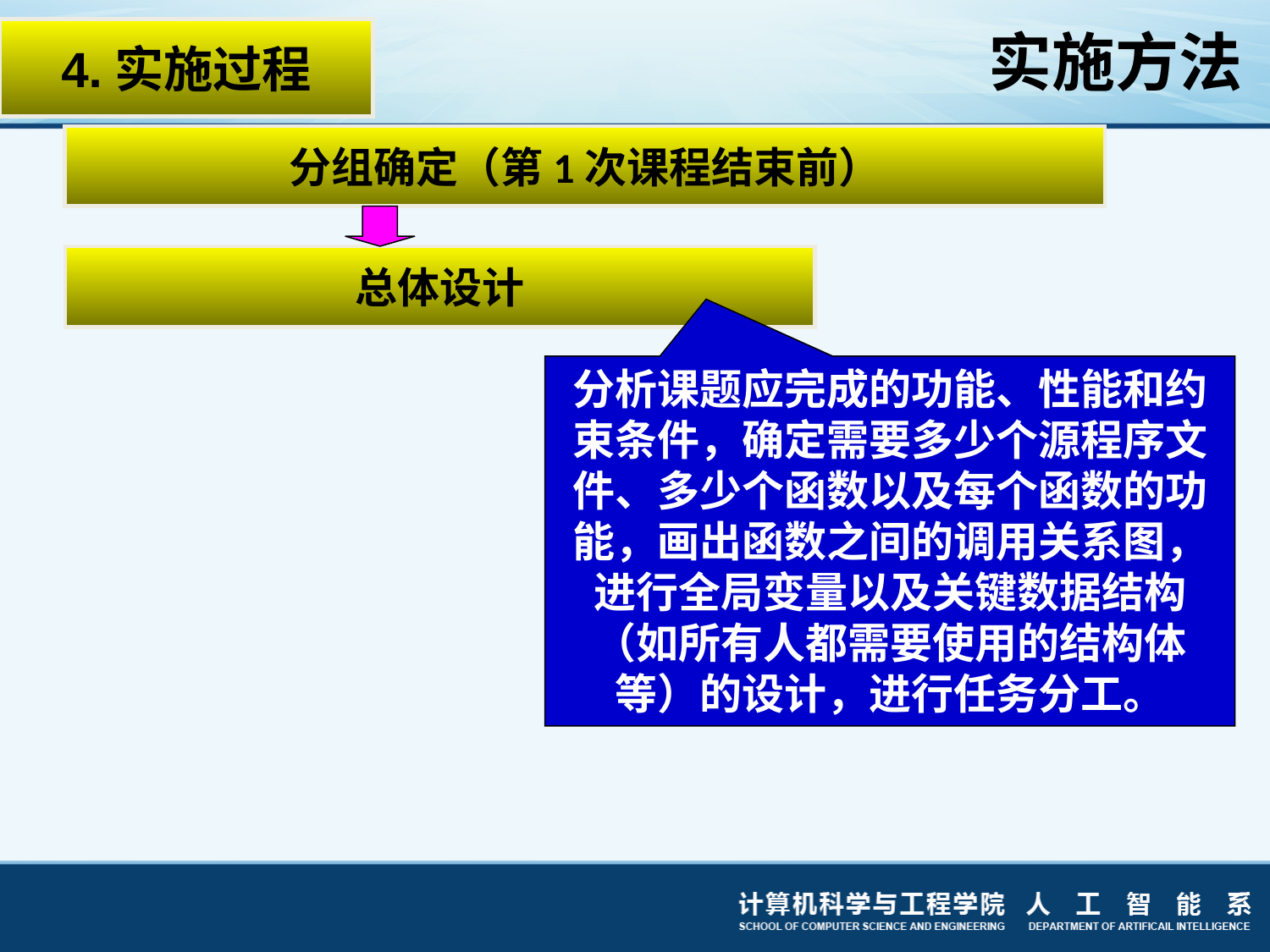

实施方法
4.实施过程
分组确定（第1次课程结束前）

总体设计
分析课题应完成的功能、性能和约束条件，确定需要多少个源程序文件、多少个函数以及每个函数的功能，画出函数之间的调用关系图，进行全局变量以及关键数据结构（如所有人都需要使用的结构体等）的设计，进行任务分工。